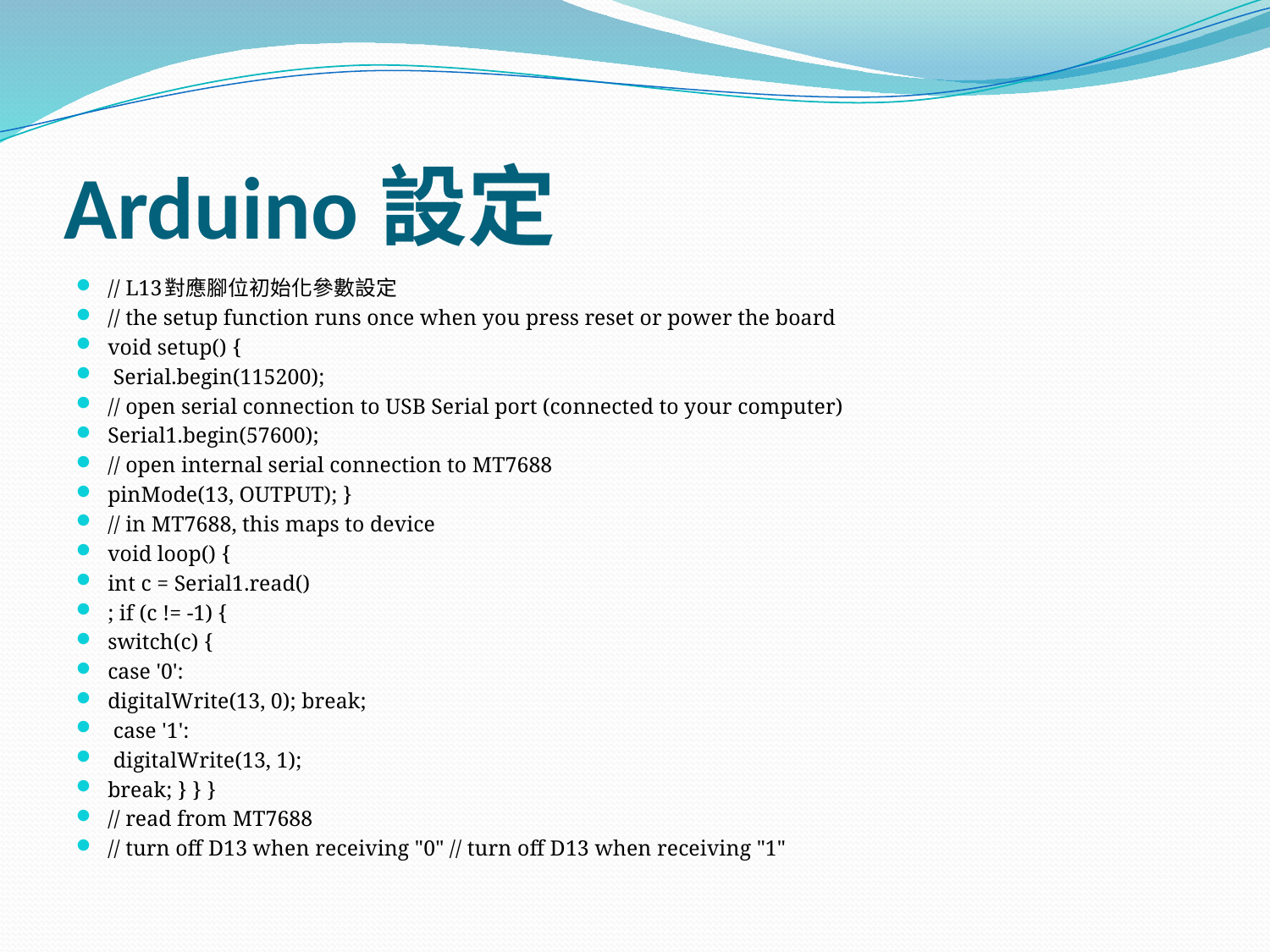

# Arduino設定
// L13對應腳位初始化參數設定
// the setup function runs once when you press reset or power the board
void setup() {
 Serial.begin(115200);
// open serial connection to USB Serial port (connected to your computer)
Serial1.begin(57600);
// open internal serial connection to MT7688
pinMode(13, OUTPUT); }
// in MT7688, this maps to device
void loop() {
int c = Serial1.read()
; if (c != -1) {
switch(c) {
case '0':
digitalWrite(13, 0); break;
 case '1':
 digitalWrite(13, 1);
break; } } }
// read from MT7688
// turn off D13 when receiving "0" // turn off D13 when receiving "1"